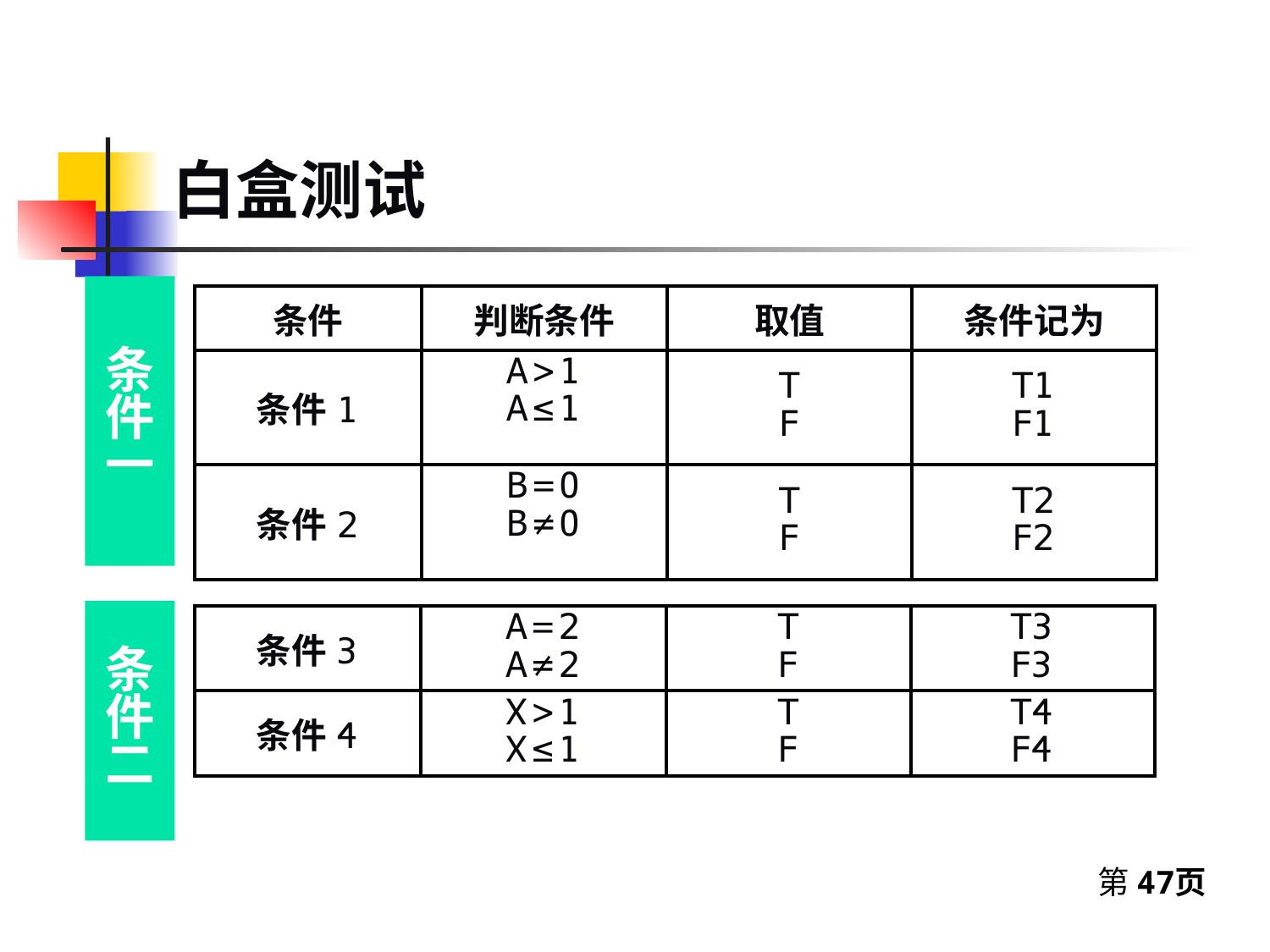

# 白盒测试
条件
一
| 条件 | 判断条件 | 取值 | 条件记为 |
| --- | --- | --- | --- |
| 条件1 | A>1 A≤1 | T F | T1 F1 |
| 条件2 | B=0 B≠0 | T F | T2 F2 |
条件
二
| 条件3 | A=2 A≠2 | T F | T3 F3 |
| --- | --- | --- | --- |
| 条件4 | X>1 X≤1 | T F | T4 F4 |